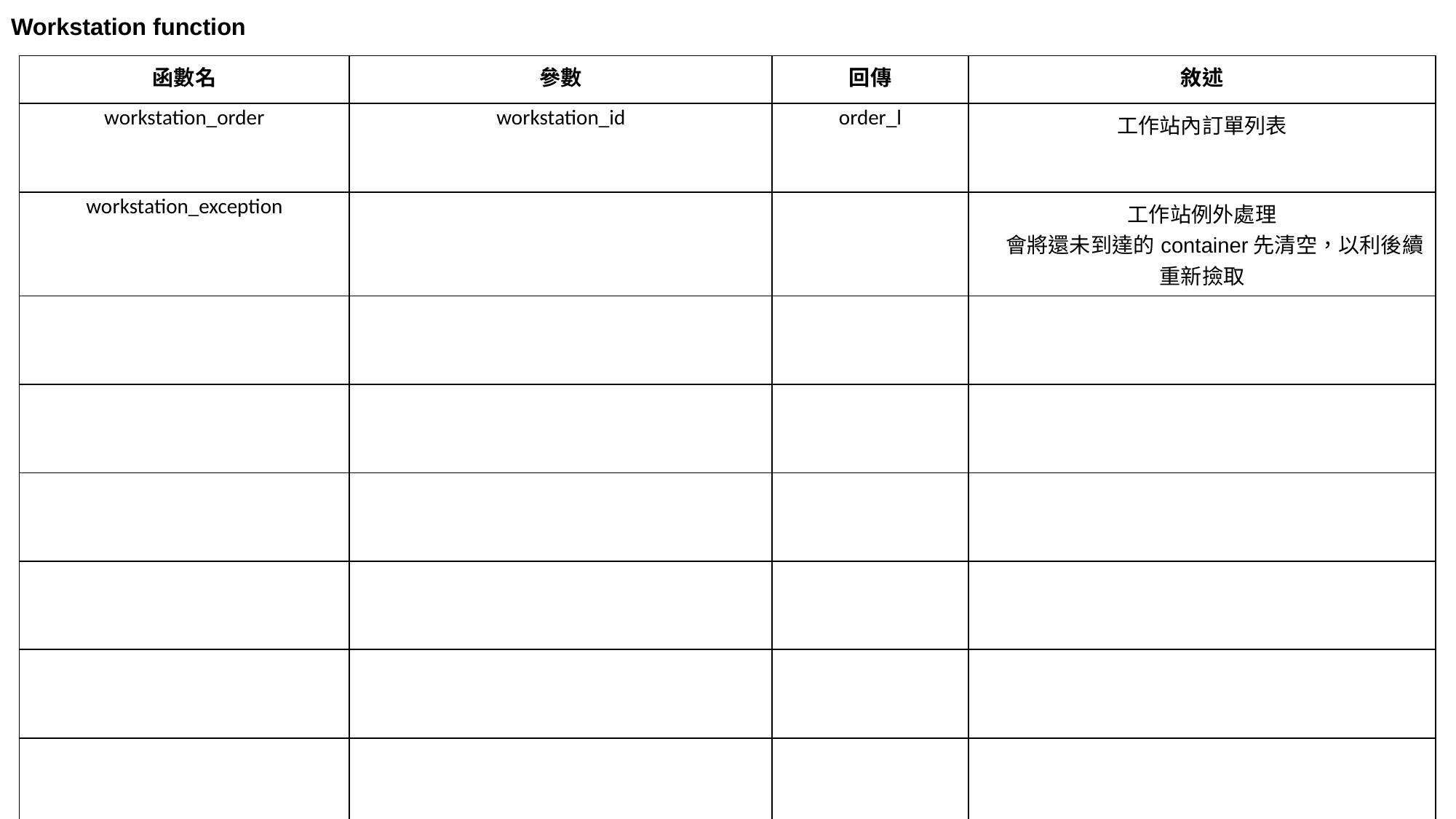

# Workstation function
| 函數名 | 參數 | 回傳 | 敘述 |
| --- | --- | --- | --- |
| workstation\_order | workstation\_id | order\_l | 工作站內訂單列表 |
| workstation\_exception |  |  | 工作站例外處理 會將還未到達的container先清空，以利後續重新撿取 |
|  |  |  |  |
|  |  |  |  |
|  |  |  |  |
|  |  |  |  |
|  |  |  |  |
|  |  |  |  |